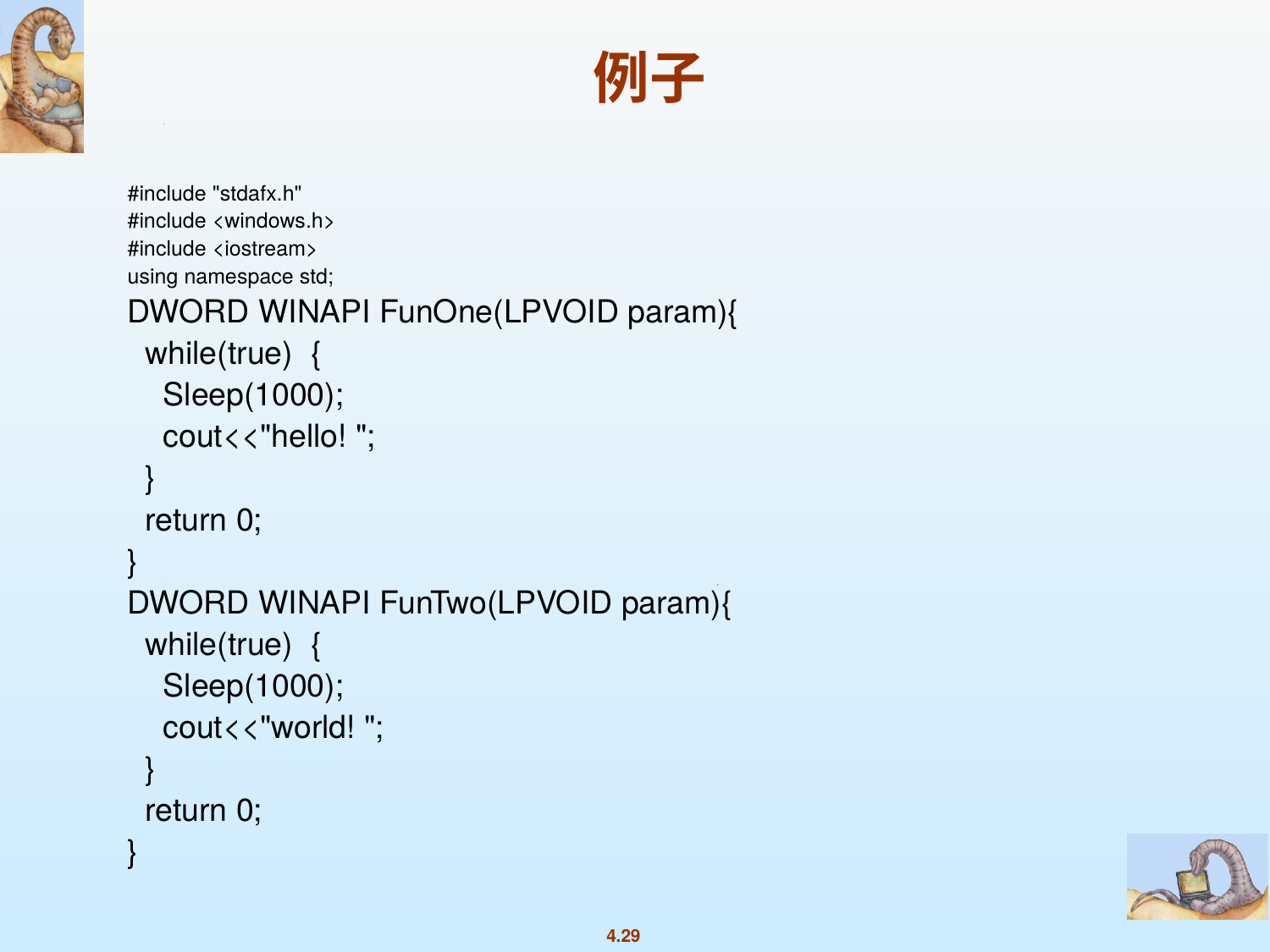

# 例子
#include "stdafx.h"
#include <windows.h>
#include <iostream>
using namespace std;
DWORD WINAPI FunOne(LPVOID param){
  while(true)  {
    Sleep(1000);
    cout<<"hello! ";
  }
  return 0;
}
DWORD WINAPI FunTwo(LPVOID param){
  while(true)  {
    Sleep(1000);
    cout<<"world! ";
  }
  return 0;
}